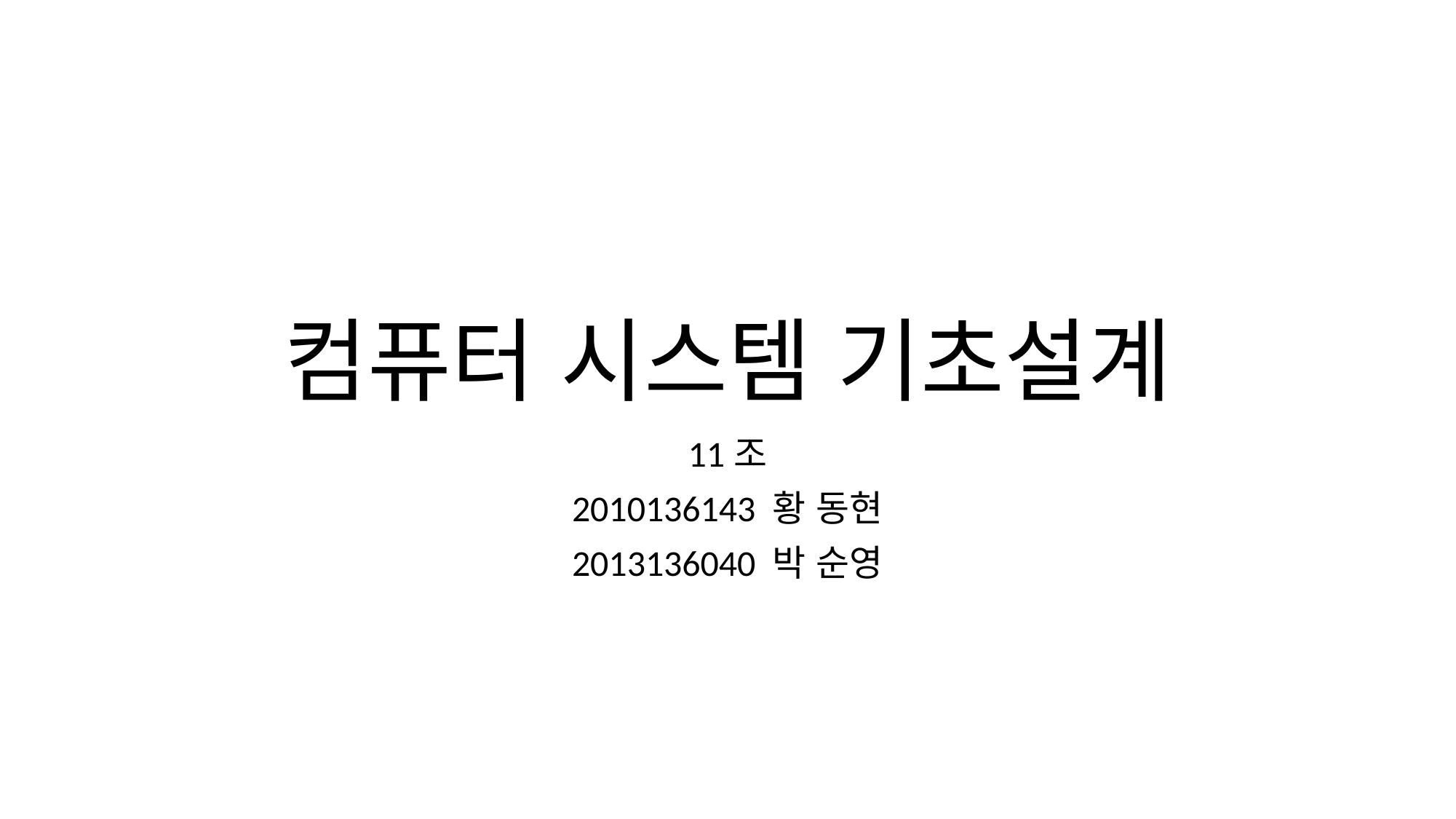

# 컴퓨터 시스템 기초설계
11조
2010136143 황 동현
2013136040 박 순영